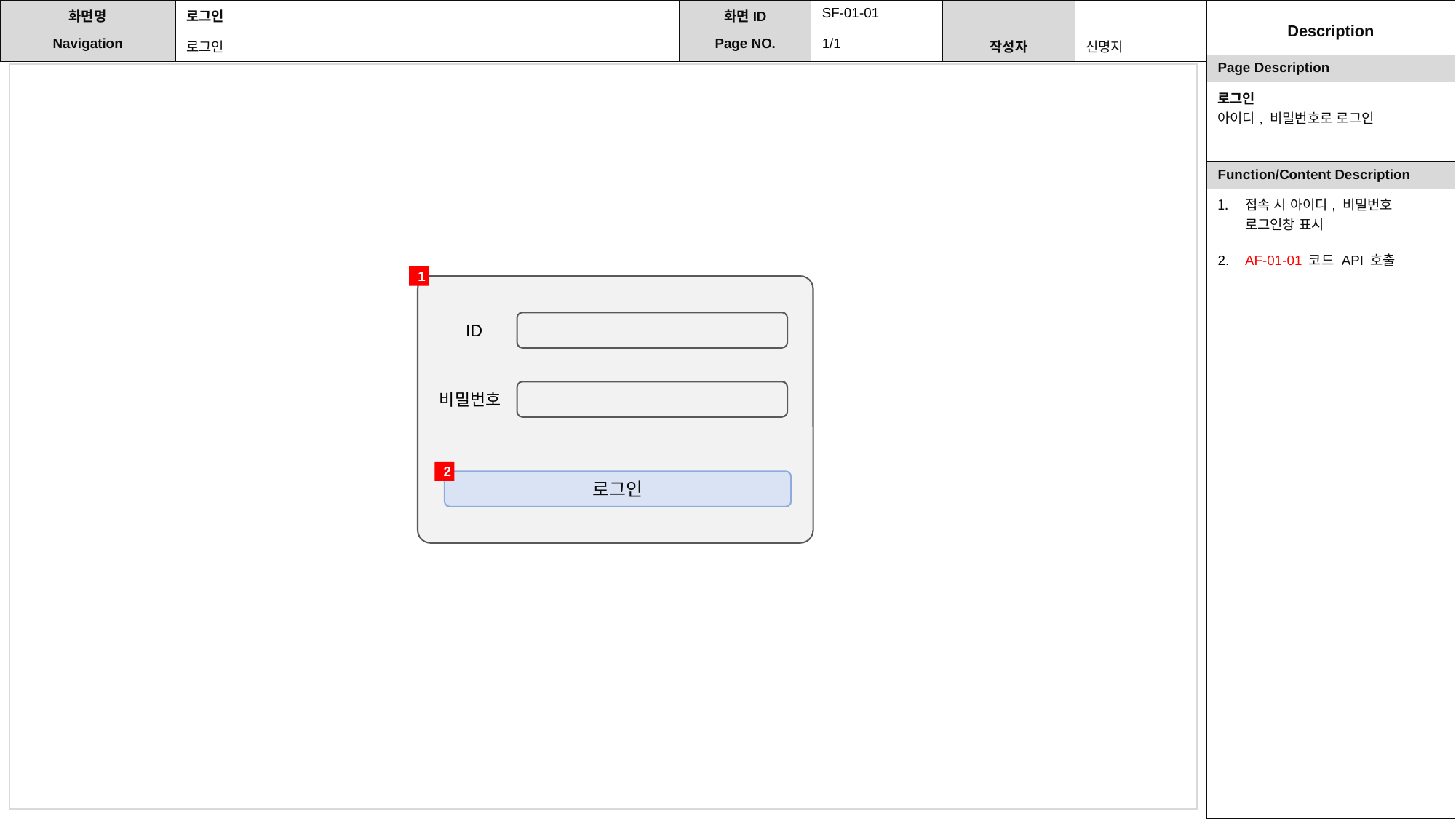

| 화면명 | 로그인 | 화면ID | SF-01-01 |  |  | Description |
| --- | --- | --- | --- | --- | --- | --- |
| Navigation | 로그인 | Page NO. | 1/1 | 작성자 | 신명지 |  |
| Page Description |
| --- |
| 로그인 아이디, 비밀번호로 로그인 |
| Function/Content Description |
| 접속 시 아이디, 비밀번호 로그인창 표시 AF-01-01 코드 API 호출 |

1

ID

비밀번호
2
로그인